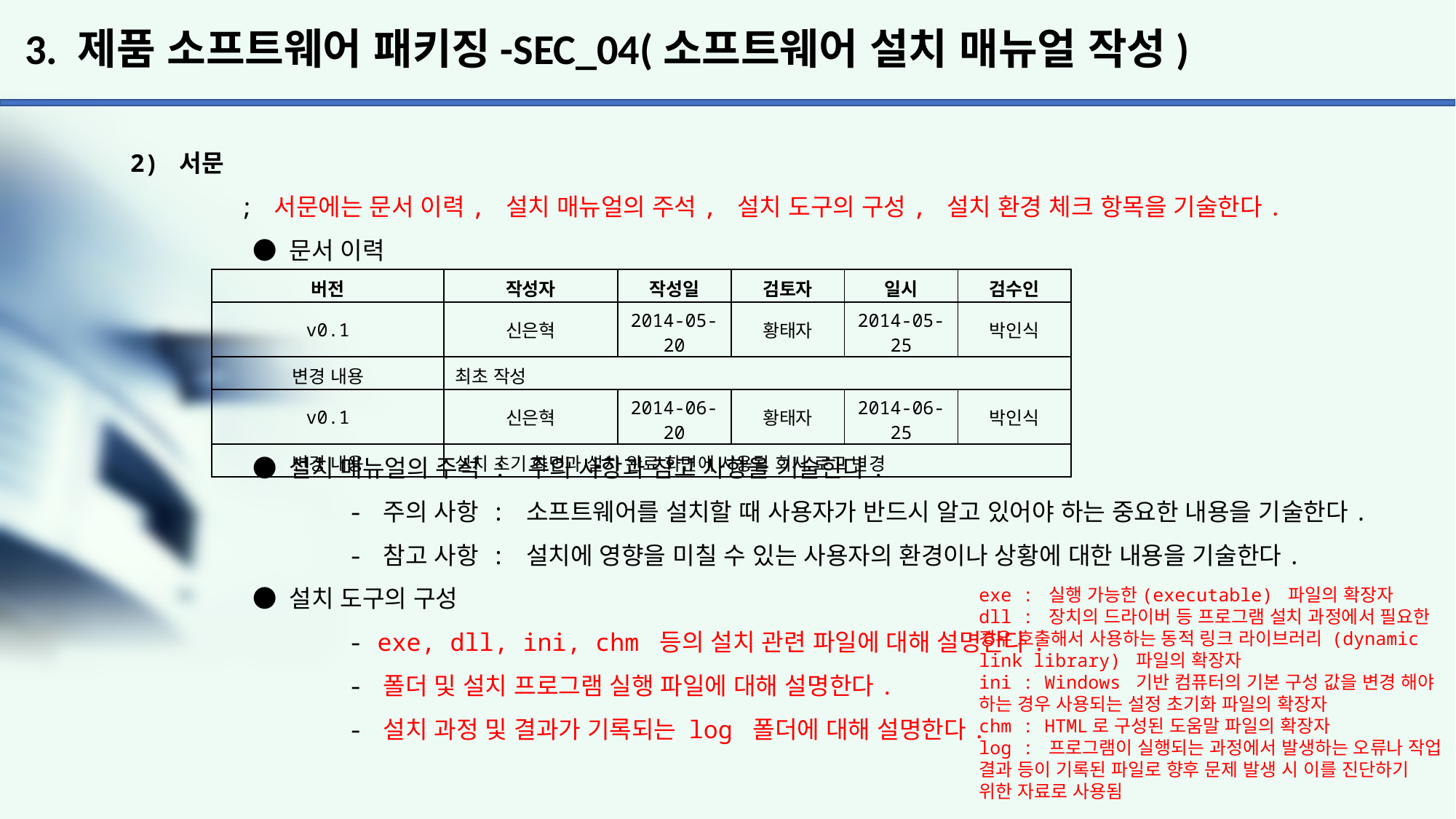

# 3. 제품 소프트웨어 패키징-SEC_04(소프트웨어 설치 매뉴얼 작성)
2) 서문
	; 서문에는 문서 이력, 설치 매뉴얼의 주석, 설치 도구의 구성, 설치 환경 체크 항목을 기술한다.
	  ● 문서 이력

	  ● 설치 매뉴얼의 주석 : 주의 사항과 참고 사항을 기술한다.
		- 주의 사항 : 소프트웨어를 설치할 때 사용자가 반드시 알고 있어야 하는 중요한 내용을 기술한다.
		- 참고 사항 : 설치에 영향을 미칠 수 있는 사용자의 환경이나 상황에 대한 내용을 기술한다.
	  ● 설치 도구의 구성
		- exe, dll, ini, chm 등의 설치 관련 파일에 대해 설명한다.
		- 폴더 및 설치 프로그램 실행 파일에 대해 설명한다.
		- 설치 과정 및 결과가 기록되는 log 폴더에 대해 설명한다.
| 버전 | 작성자 | 작성일 | 검토자 | 일시 | 검수인 |
| --- | --- | --- | --- | --- | --- |
| v0.1 | 신은혁 | 2014-05-20 | 황태자 | 2014-05-25 | 박인식 |
| 변경 내용 | 최초 작성 |  |  |  |  |
| v0.1 | 신은혁 | 2014-06-20 | 황태자 | 2014-06-25 | 박인식 |
| 변경 내용 | 설치 초기 화면과 설치 완료 화면에 사용될 회사 로고 변경 |  |  |  |  |
exe : 실행 가능한(executable) 파일의 확장자
dll : 장치의 드라이버 등 프로그램 설치 과정에서 필요한 경우 호출해서 사용하는 동적 링크 라이브러리 (dynamic link library) 파일의 확장자
ini : Windows 기반 컴퓨터의 기본 구성 값을 변경 해야 하는 경우 사용되는 설정 초기화 파일의 확장자
chm : HTML로 구성된 도움말 파일의 확장자
log : 프로그램이 실행되는 과정에서 발생하는 오류나 작업 결과 등이 기록된 파일로 향후 문제 발생 시 이를 진단하기 위한 자료로 사용됨